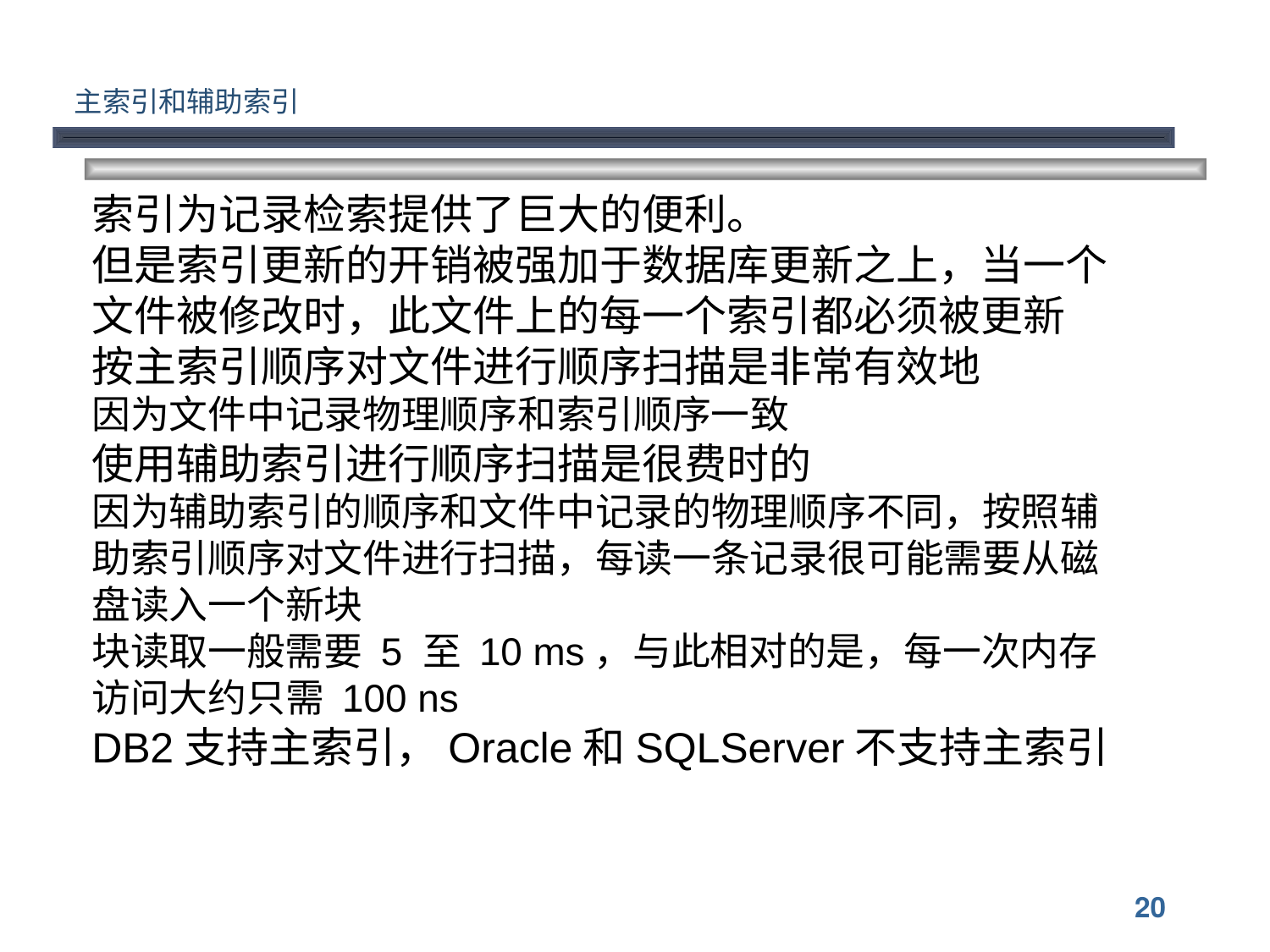

主索引和辅助索引
索引为记录检索提供了巨大的便利。
但是索引更新的开销被强加于数据库更新之上，当一个文件被修改时，此文件上的每一个索引都必须被更新
按主索引顺序对文件进行顺序扫描是非常有效地
因为文件中记录物理顺序和索引顺序一致
使用辅助索引进行顺序扫描是很费时的
因为辅助索引的顺序和文件中记录的物理顺序不同，按照辅助索引顺序对文件进行扫描，每读一条记录很可能需要从磁盘读入一个新块
块读取一般需要 5 至 10 ms，与此相对的是，每一次内存访问大约只需 100 ns
DB2支持主索引，Oracle和SQLServer不支持主索引
20